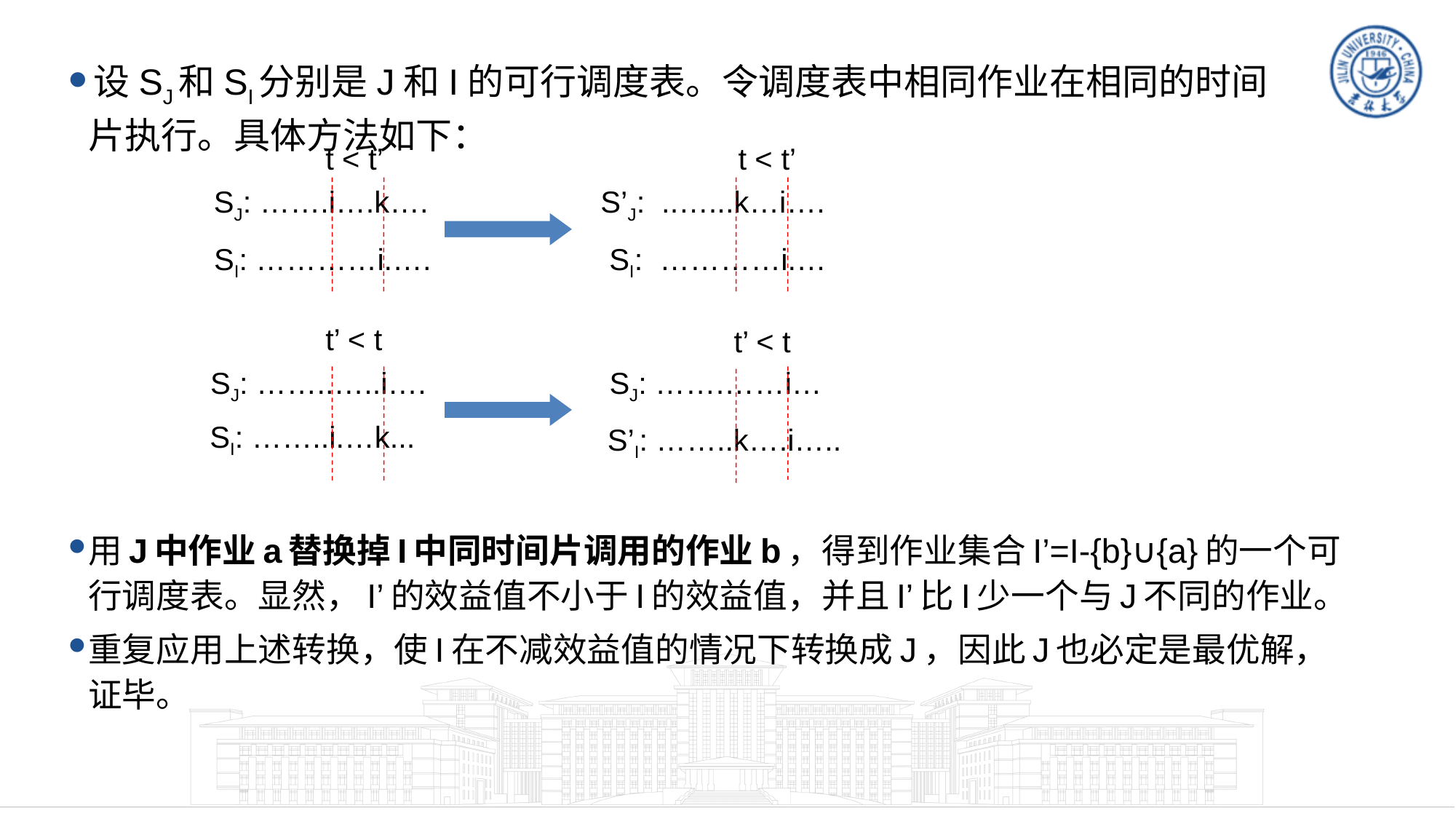

设SJ和SI分别是J和I的可行调度表。令调度表中相同作业在相同的时间片执行。具体方法如下：

 t < t’
 S’J:  ..…...k…i….

SI:  …………i.…
 t < t’
 SJ: …….i….k….

SI: …………i.….

 t’ < t
 SJ: ……..…..i….

SI: ……..i.…k...
 t’ < t
 SJ: …….……i…

S’I: ……..k….i…..

用J中作业a替换掉I中同时间片调用的作业b，得到作业集合I’=I-{b}∪{a}的一个可行调度表。显然，I’的效益值不小于I的效益值，并且I’比I少一个与J不同的作业。
重复应用上述转换，使I在不减效益值的情况下转换成J，因此J也必定是最优解，证毕。

23